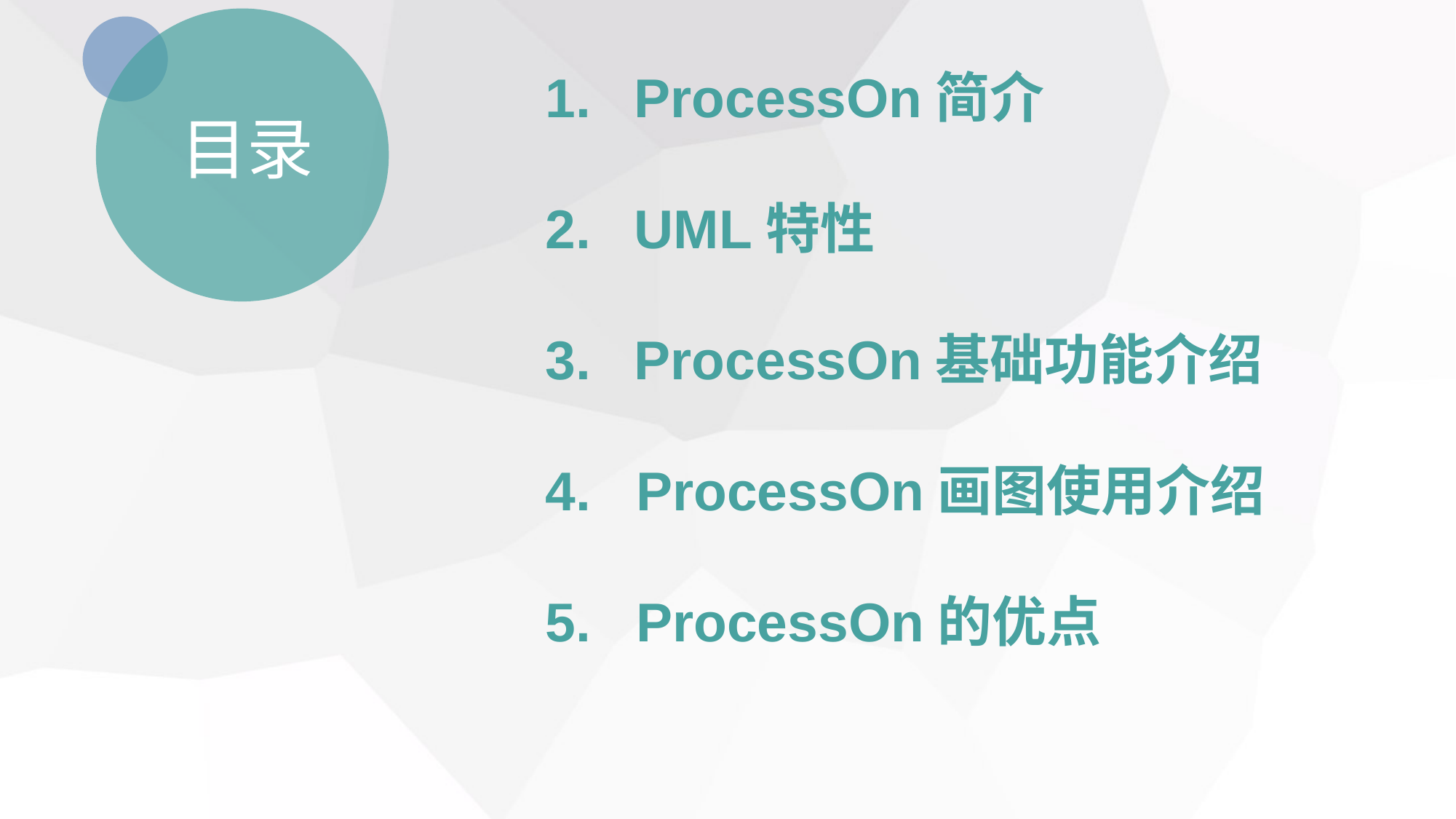

ProcessOn简介

UML特性

ProcessOn基础功能介绍

4.   ProcessOn画图使用介绍

5.   ProcessOn的优点

目录